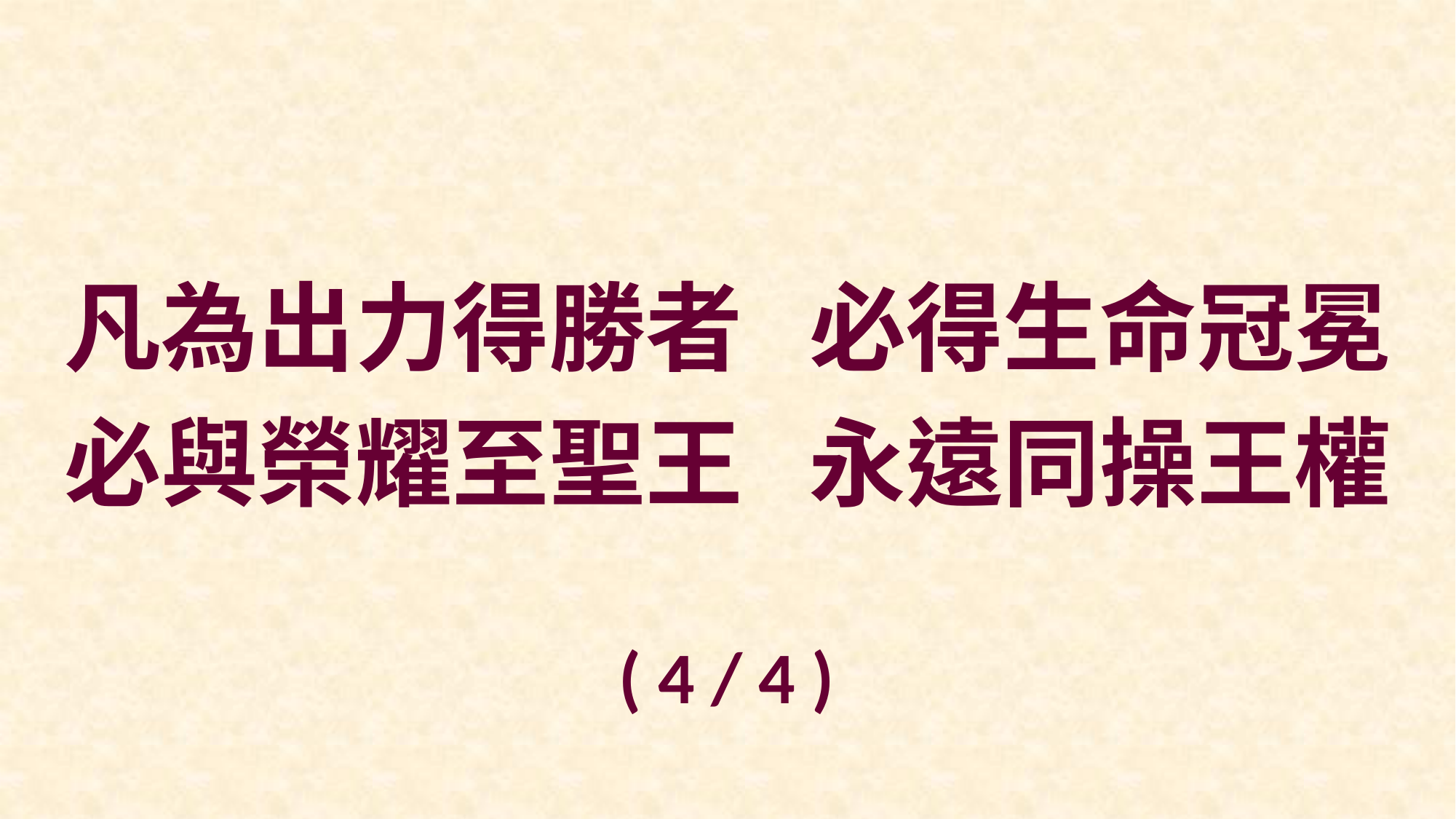

凡為出力得勝者   必得生命冠冕
必與榮耀至聖王   永遠同操王權
( 4 / 4 )